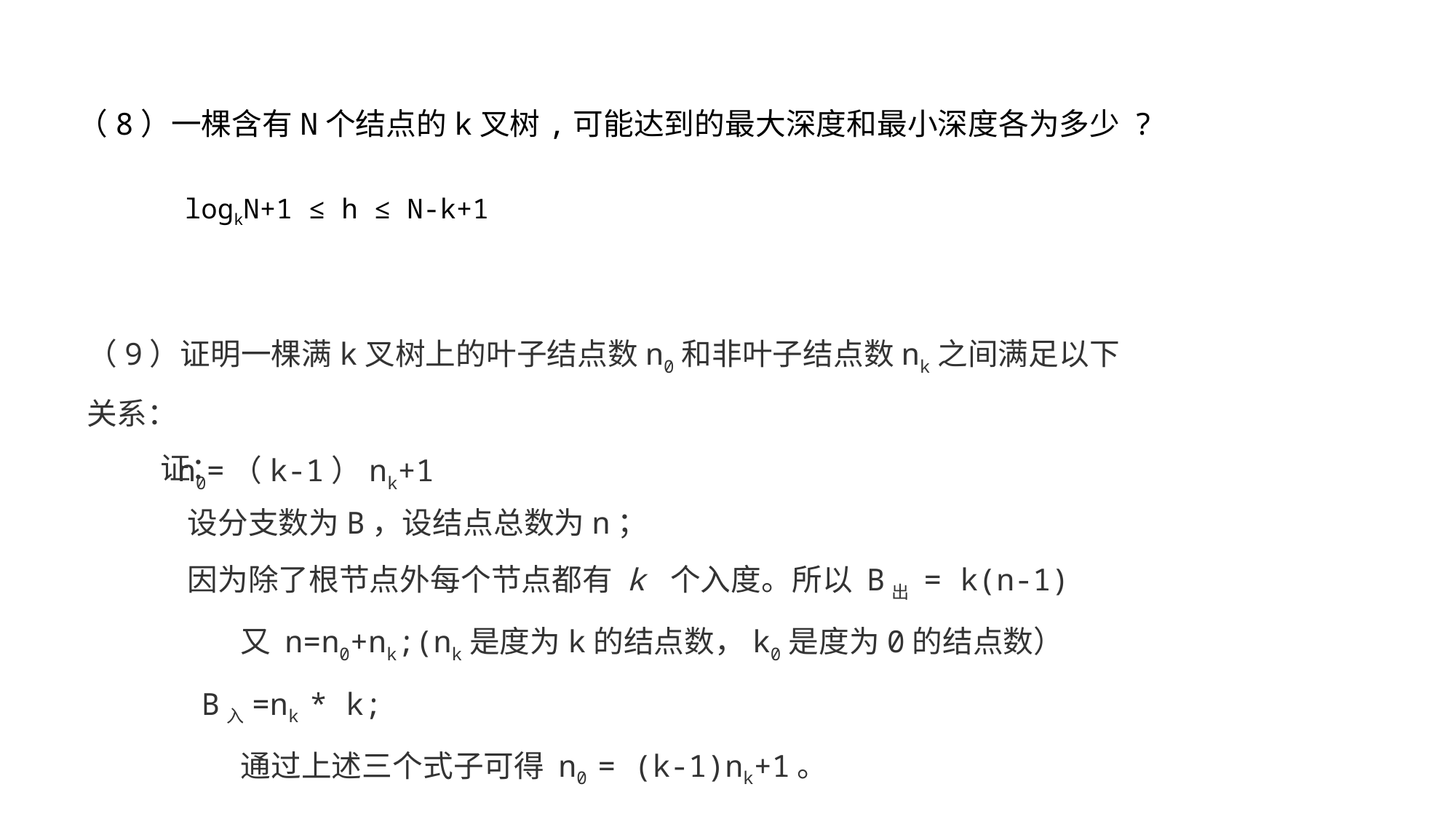

（8）一棵含有N个结点的k叉树,可能达到的最大深度和最小深度各为多少 ?
logkN+1 ≤ h ≤ N-k+1
（9）证明一棵满k叉树上的叶子结点数n0和非叶子结点数nk之间满足以下关系：
     n0=（k-1）nk+1
证：
    设分支数为B，设结点总数为n；
    因为除了根节点外每个节点都有 k 个入度。所以 B出 = k(n-1)
    又 n=n0+nk;(nk是度为k的结点数，k0是度为0的结点数）
     B入=nk * k;
    通过上述三个式子可得 n0 = (k-1)nk+1。